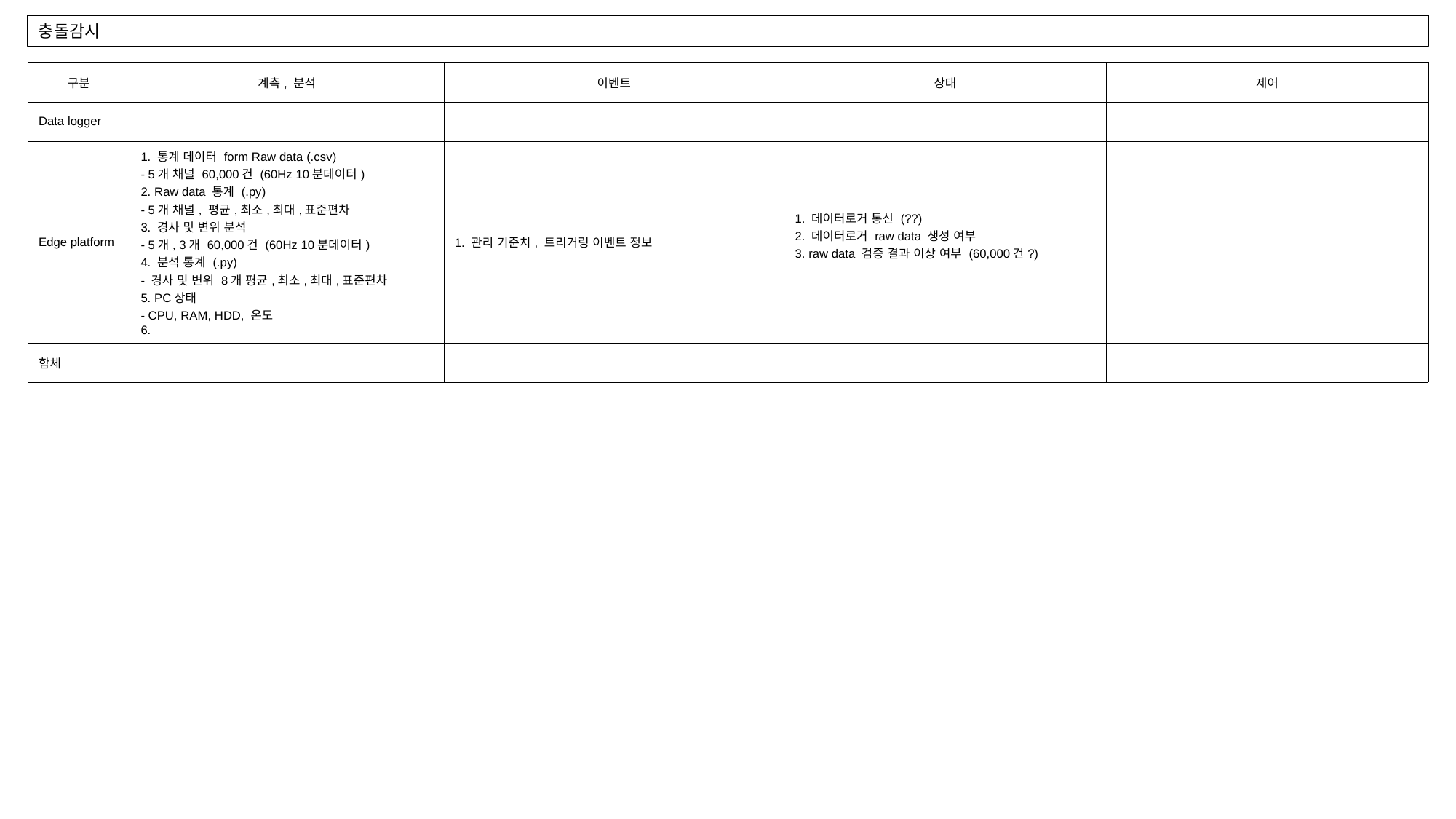

충돌감시
| 구분 | 계측, 분석 | 이벤트 | 상태 | 제어 |
| --- | --- | --- | --- | --- |
| Data logger |  |  |  |  |
| Edge platform | 1. 통계 데이터 form Raw data (.csv) - 5개 채널 60,000건 (60Hz 10분데이터) 2. Raw data 통계 (.py) - 5개 채널, 평균,최소,최대,표준편차 3. 경사 및 변위 분석 - 5개, 3개 60,000건 (60Hz 10분데이터) 4. 분석 통계 (.py) - 경사 및 변위 8개 평균,최소,최대,표준편차 5. PC상태 - CPU, RAM, HDD, 온도 6. | 1. 관리 기준치, 트리거링 이벤트 정보 | 1. 데이터로거 통신 (??) 2. 데이터로거 raw data 생성 여부 3. raw data 검증 결과 이상 여부 (60,000건?) |  |
| 함체 |  |  |  |  |